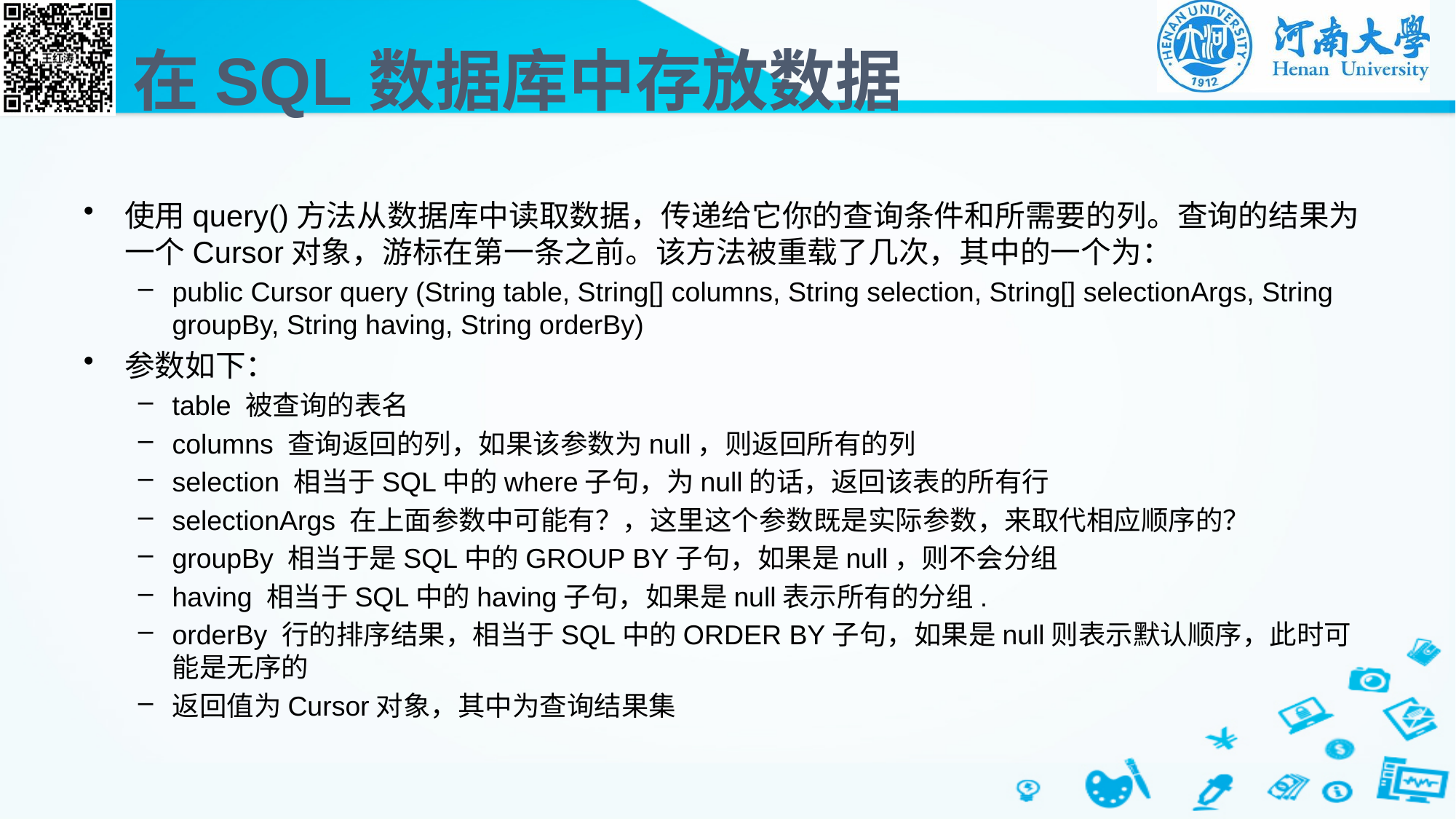

# 在SQL数据库中存放数据
使用query()方法从数据库中读取数据，传递给它你的查询条件和所需要的列。查询的结果为一个Cursor对象，游标在第一条之前。该方法被重载了几次，其中的一个为：
public Cursor query (String table, String[] columns, String selection, String[] selectionArgs, String groupBy, String having, String orderBy)
参数如下：
table 被查询的表名
columns 查询返回的列，如果该参数为null，则返回所有的列
selection 相当于SQL中的where子句，为null的话，返回该表的所有行
selectionArgs 在上面参数中可能有？，这里这个参数既是实际参数，来取代相应顺序的？
groupBy 相当于是SQL中的GROUP BY子句，如果是null，则不会分组
having 相当于SQL中的having子句，如果是null表示所有的分组.
orderBy 行的排序结果，相当于SQL中的ORDER BY子句，如果是null则表示默认顺序，此时可能是无序的
返回值为Cursor对象，其中为查询结果集